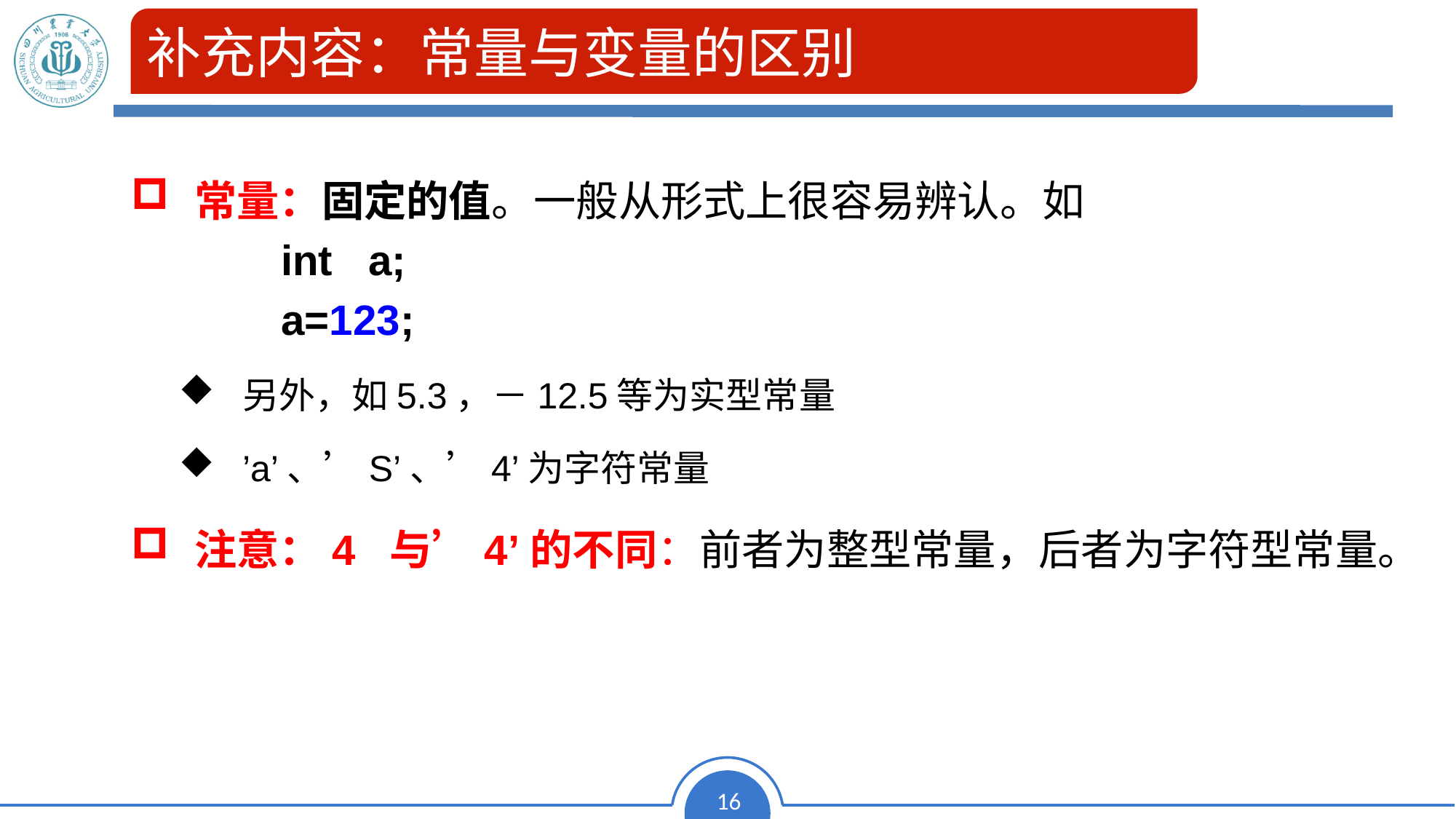

补充内容：常量与变量的区别
常量：固定的值。一般从形式上很容易辨认。如
		int   a;
		a=123;
另外，如5.3，－12.5等为实型常量
’a’、’S’、’4’为字符常量
注意：4  与’4’的不同：前者为整型常量，后者为字符型常量。